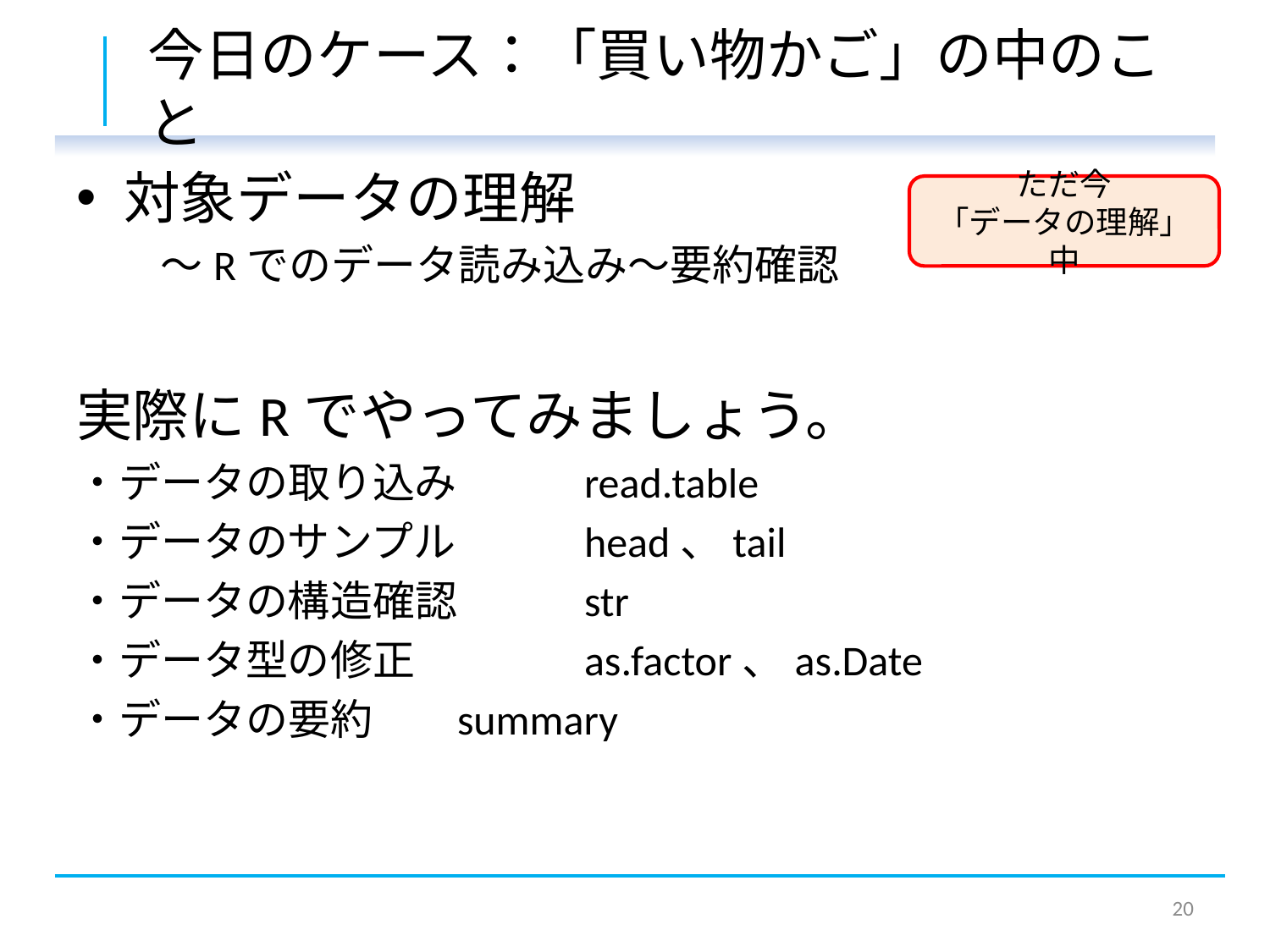

# 今日のケース：「買い物かご」の中のこと
対象データの理解
　　～Rでのデータ読み込み～要約確認

実際にRでやってみましょう。
・データの取り込み　	read.table
・データのサンプル　	head、tail
・データの構造確認　	str
・データ型の修正　	as.factor、as.Date
・データの要約	summary

ただ今
「データの理解」中
20